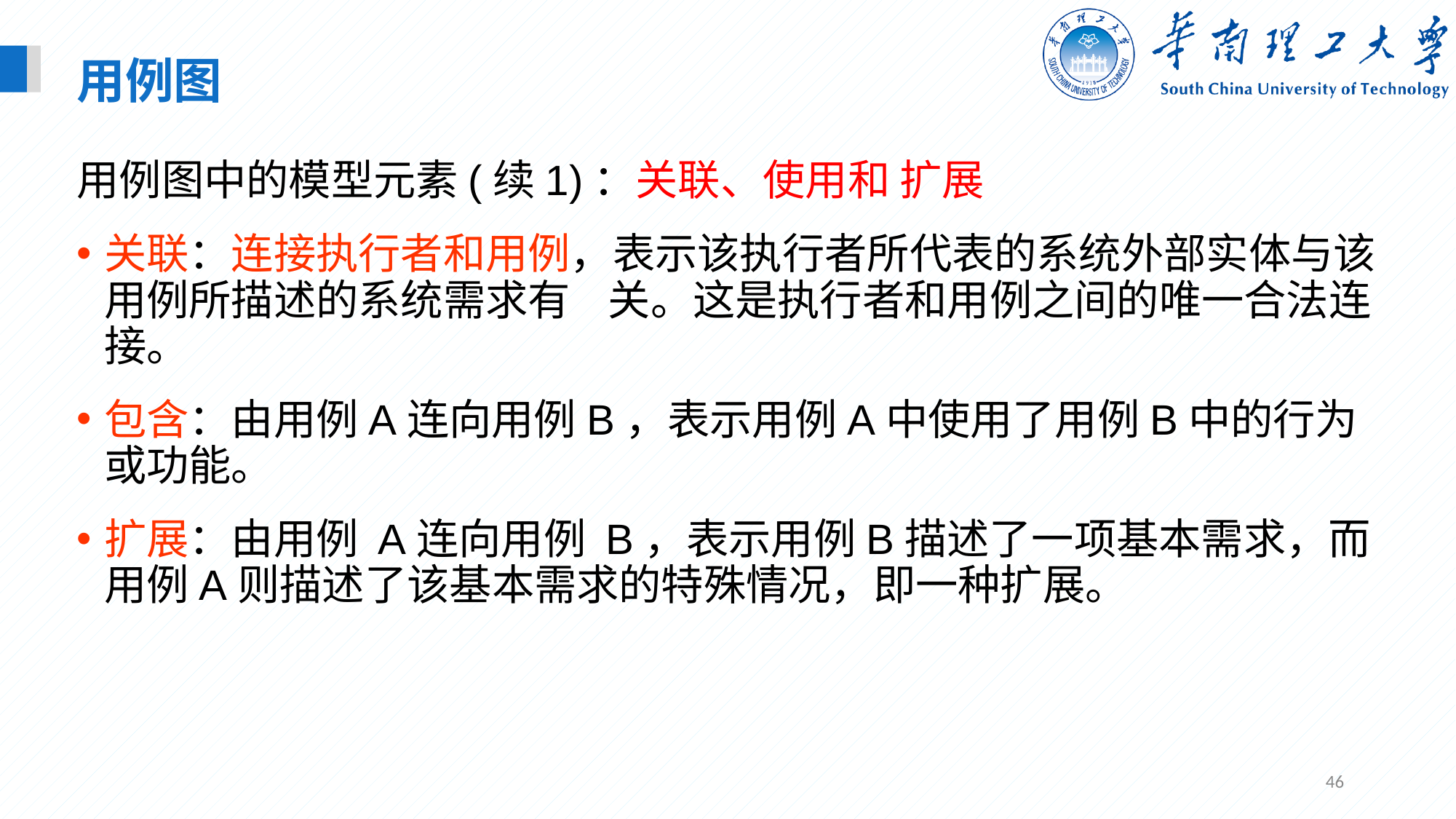

用例图
用例图中的模型元素(续1)：关联、使用和 扩展
关联：连接执行者和用例，表示该执行者所代表的系统外部实体与该用例所描述的系统需求有    关。这是执行者和用例之间的唯一合法连接。
包含：由用例A连向用例B，表示用例A中使用了用例B中的行为或功能。
扩展：由用例 A连向用例 B，表示用例B描述了一项基本需求，而用例A则描述了该基本需求的特殊情况，即一种扩展。
46